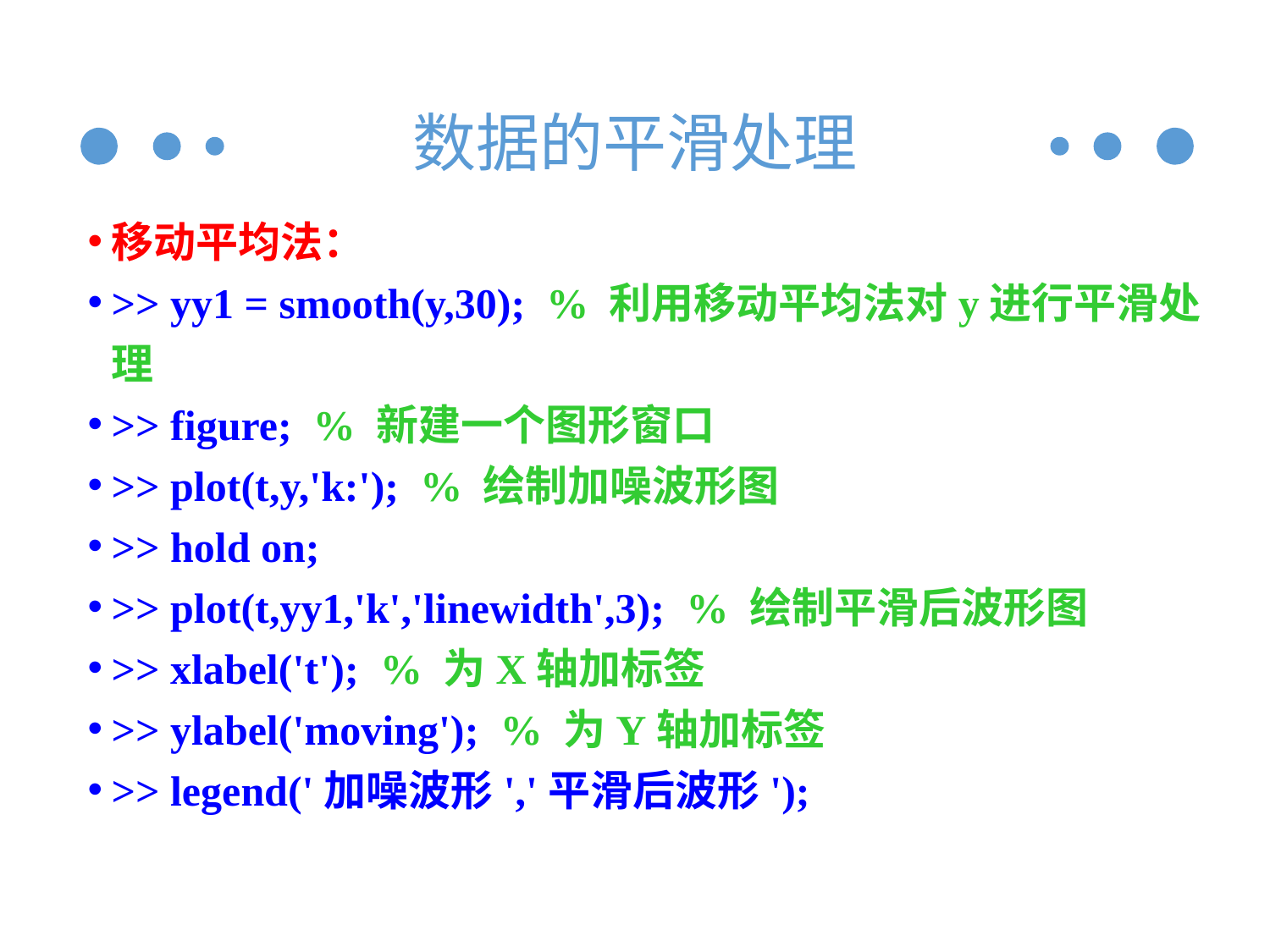

数据的平滑处理
移动平均法：
>> yy1 = smooth(y,30);  % 利用移动平均法对y进行平滑处理
>> figure;  % 新建一个图形窗口
>> plot(t,y,'k:');  % 绘制加噪波形图
>> hold on;
>> plot(t,yy1,'k','linewidth',3);  % 绘制平滑后波形图
>> xlabel('t');  % 为X轴加标签
>> ylabel('moving');  % 为Y轴加标签
>> legend('加噪波形','平滑后波形');